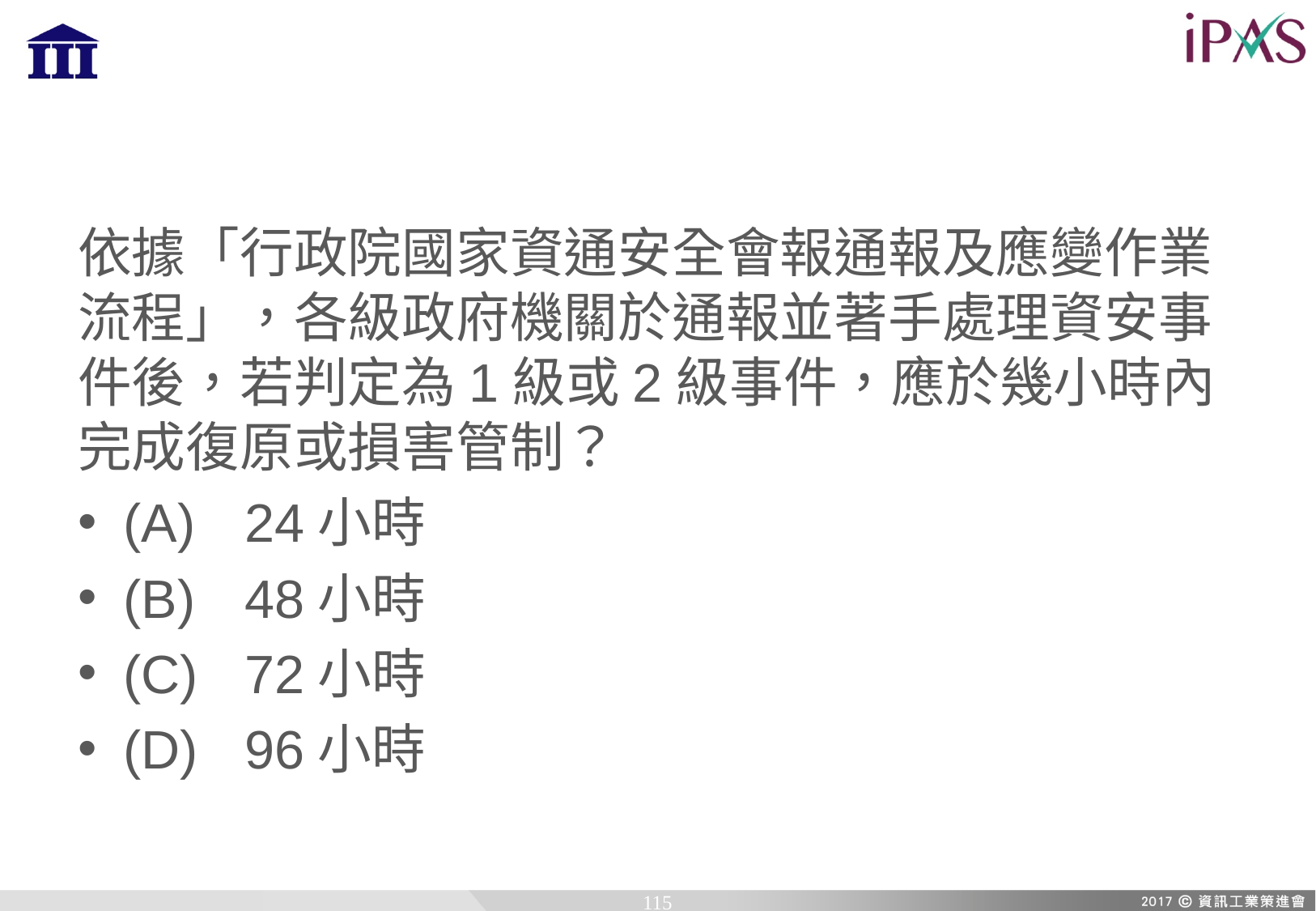

依據「行政院國家資通安全會報通報及應變作業流程」，各級政府機關於通報並著手處理資安事件後，若判定為1級或2級事件，應於幾小時內完成復原或損害管制？
(A)	24小時
(B)	48小時
(C)	72小時
(D)	96小時
115